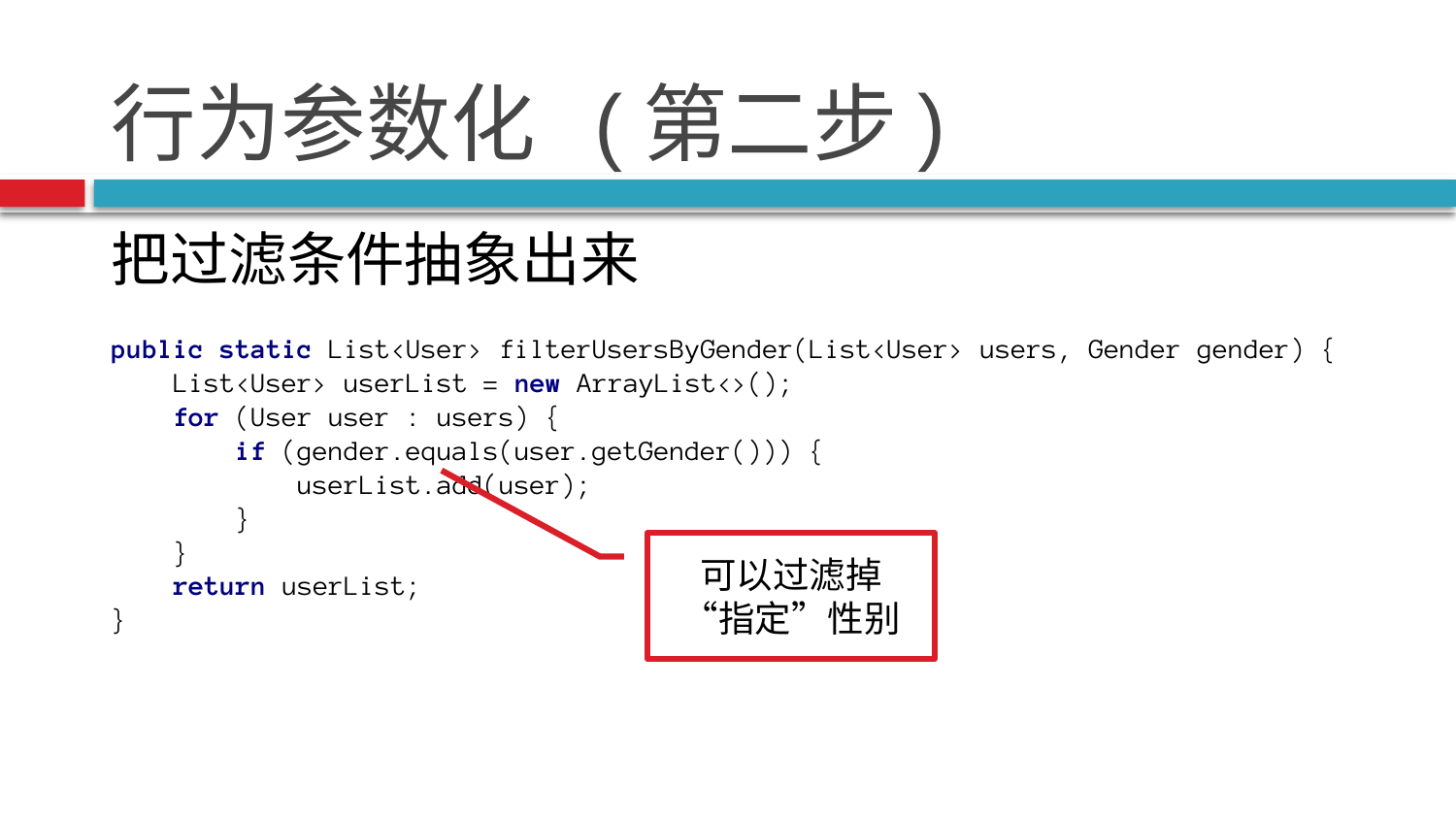

# 行为参数化  (第二步)
把过滤条件抽象出来
public static List<User> filterUsersByGender(List<User> users, Gender gender) {
    List<User> userList = new ArrayList<>();
    for (User user : users) {
        if (gender.equals(user.getGender())) {
            userList.add(user);
        }
    }
    return userList;
}
可以过滤掉 “指定”性别